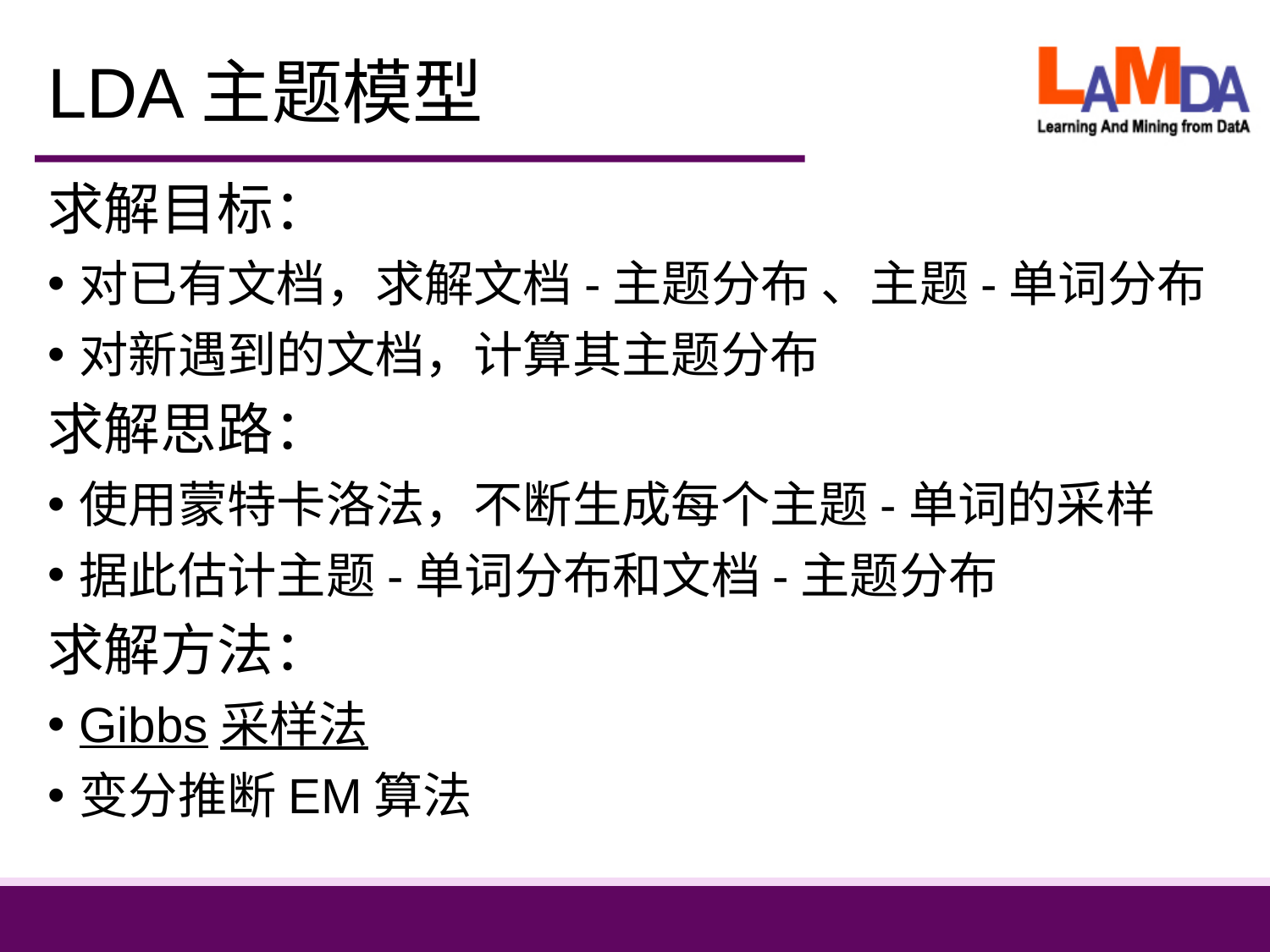

# LDA主题模型
求解目标：
对已有文档，求解文档-主题分布 、主题-单词分布
对新遇到的文档，计算其主题分布
求解思路：
使用蒙特卡洛法，不断生成每个主题-单词的采样
据此估计主题-单词分布和文档-主题分布
求解方法：
Gibbs采样法
变分推断EM算法